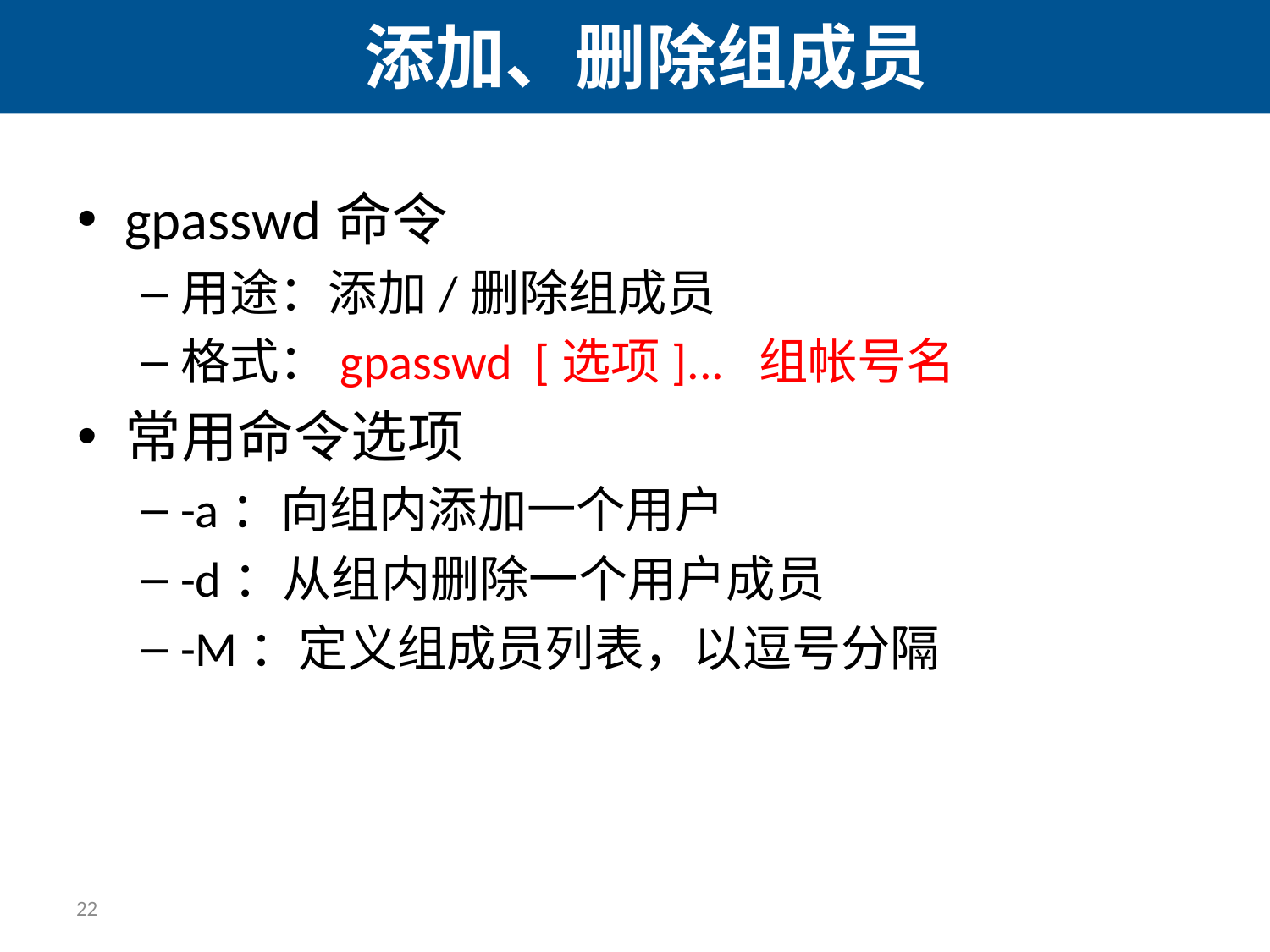

# 添加、删除组成员
gpasswd命令
用途：添加/删除组成员
格式：gpasswd  [选项]...  组帐号名
常用命令选项
-a：向组内添加一个用户
-d：从组内删除一个用户成员
-M：定义组成员列表，以逗号分隔
22